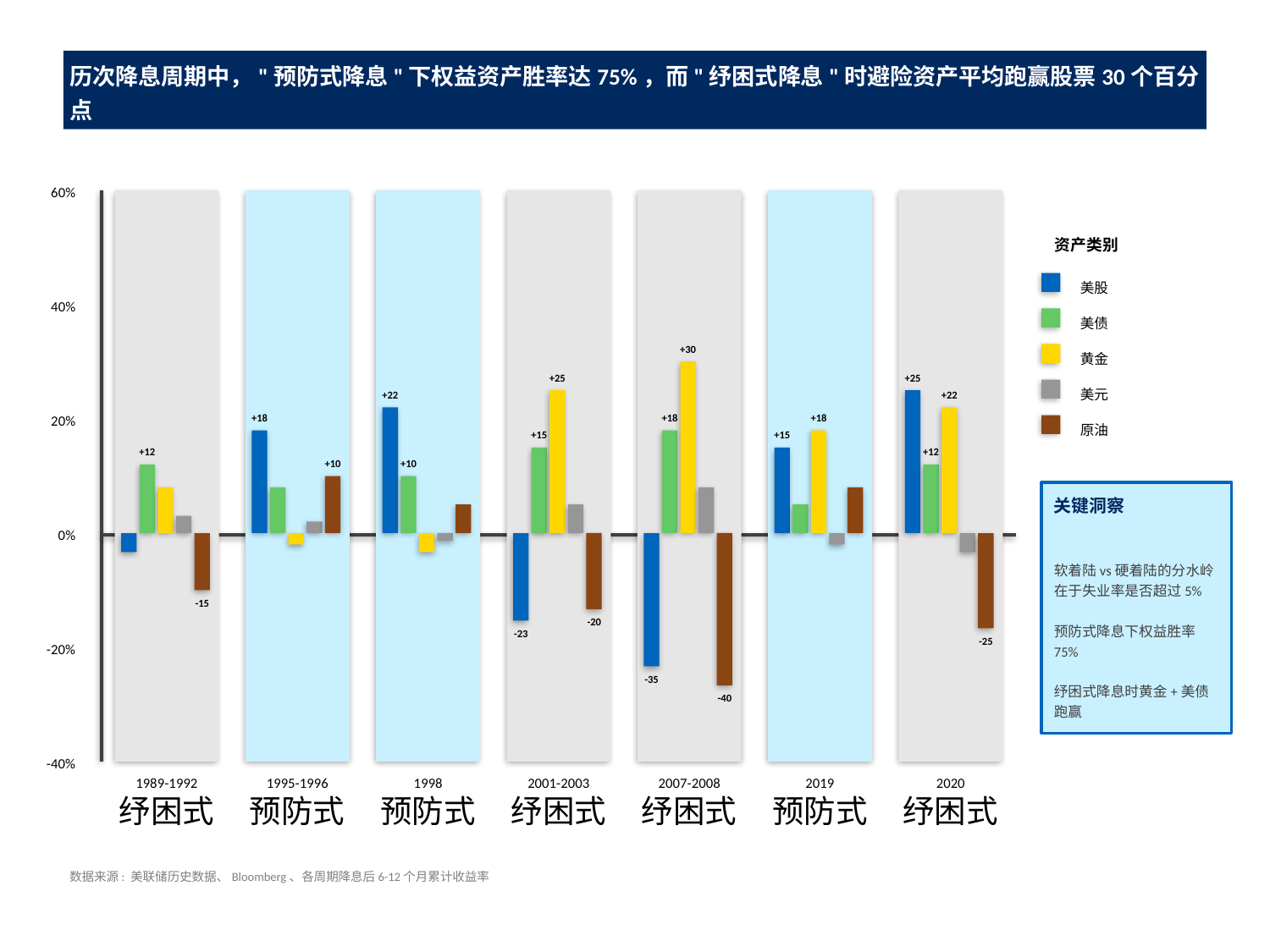

历次降息周期中，"预防式降息"下权益资产胜率达75%，而"纾困式降息"时避险资产平均跑赢股票30个百分点
60%

资产类别

美股
40%

美债
+30

黄金

+25
+25

美元
+22
+22

+18
+18
+18
20%

原油
+15
+15

+12
+12

+10
+10

关键洞察

软着陆vs硬着陆的分水岭在于失业率是否超过5%
预防式降息下权益胜率75%
纾困式降息时黄金+美债跑赢

0%

-15
-20
-23
-25
-20%
-35
-40
-40%
1989-1992
纾困式
1995-1996
预防式
1998
预防式
2001-2003
纾困式
2007-2008
纾困式
2019
预防式
2020
纾困式
数据来源: 美联储历史数据、Bloomberg、各周期降息后6-12个月累计收益率